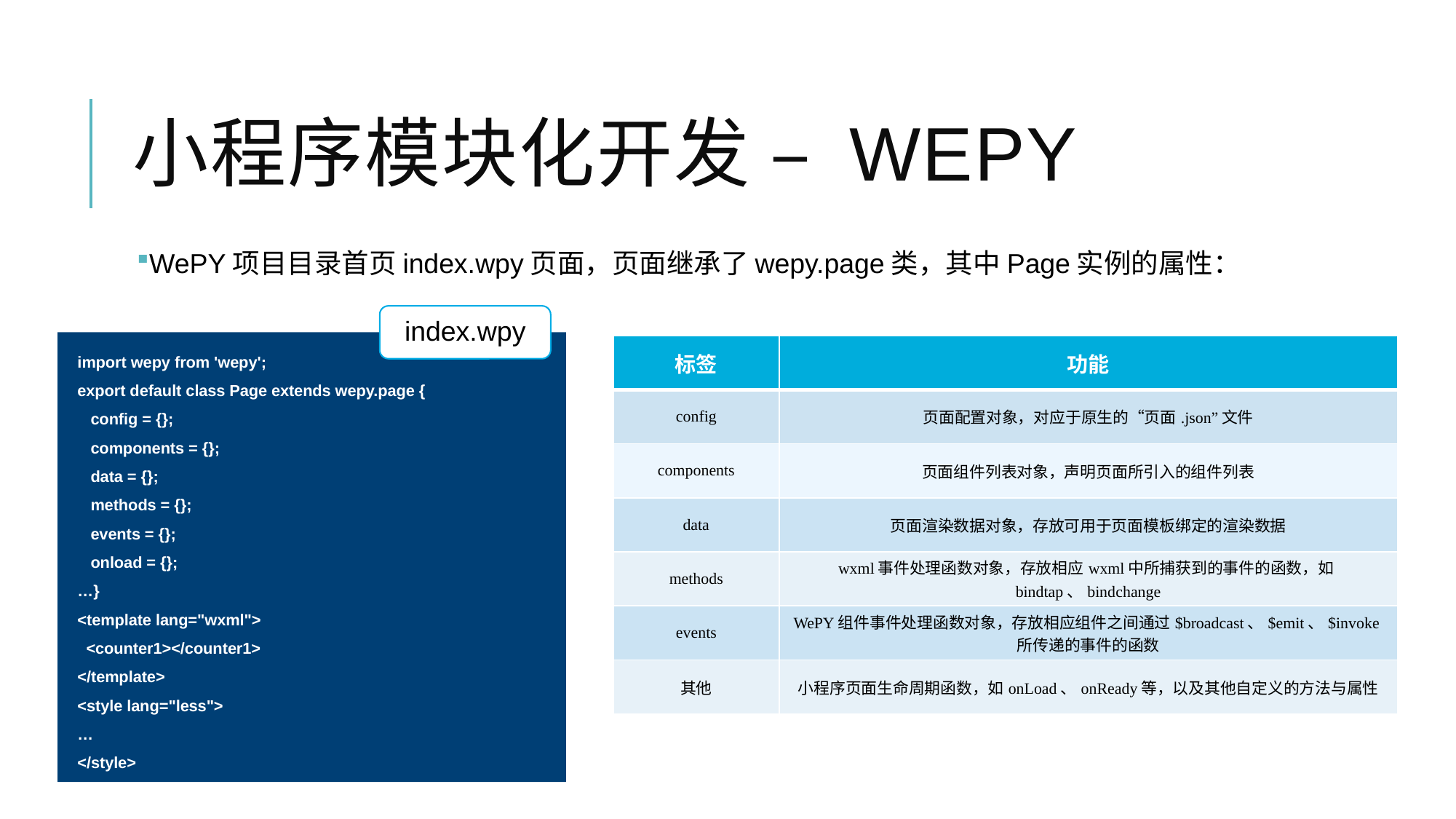

# 小程序模块化开发 – WePY
WePY项目目录首页index.wpy页面，页面继承了wepy.page类，其中Page实例的属性：

index.wpy

import wepy from 'wepy';
export default class Page extends wepy.page {
   config = {};
   components = {};
   data = {};
   methods = {};
   events = {};
   onload = {};
…}
<template lang="wxml">
  <counter1></counter1>
</template>
<style lang="less">
…
</style>

| 标签 | 功能 |
| --- | --- |
| config | 页面配置对象，对应于原生的“页面.json”文件 |
| components | 页面组件列表对象，声明页面所引入的组件列表 |
| data | 页面渲染数据对象，存放可用于页面模板绑定的渲染数据 |
| methods | wxml事件处理函数对象，存放相应wxml中所捕获到的事件的函数，如bindtap、bindchange |
| events | WePY组件事件处理函数对象，存放相应组件之间通过$broadcast、$emit、$invoke所传递的事件的函数 |
| 其他 | 小程序页面生命周期函数，如onLoad、onReady等，以及其他自定义的方法与属性 |